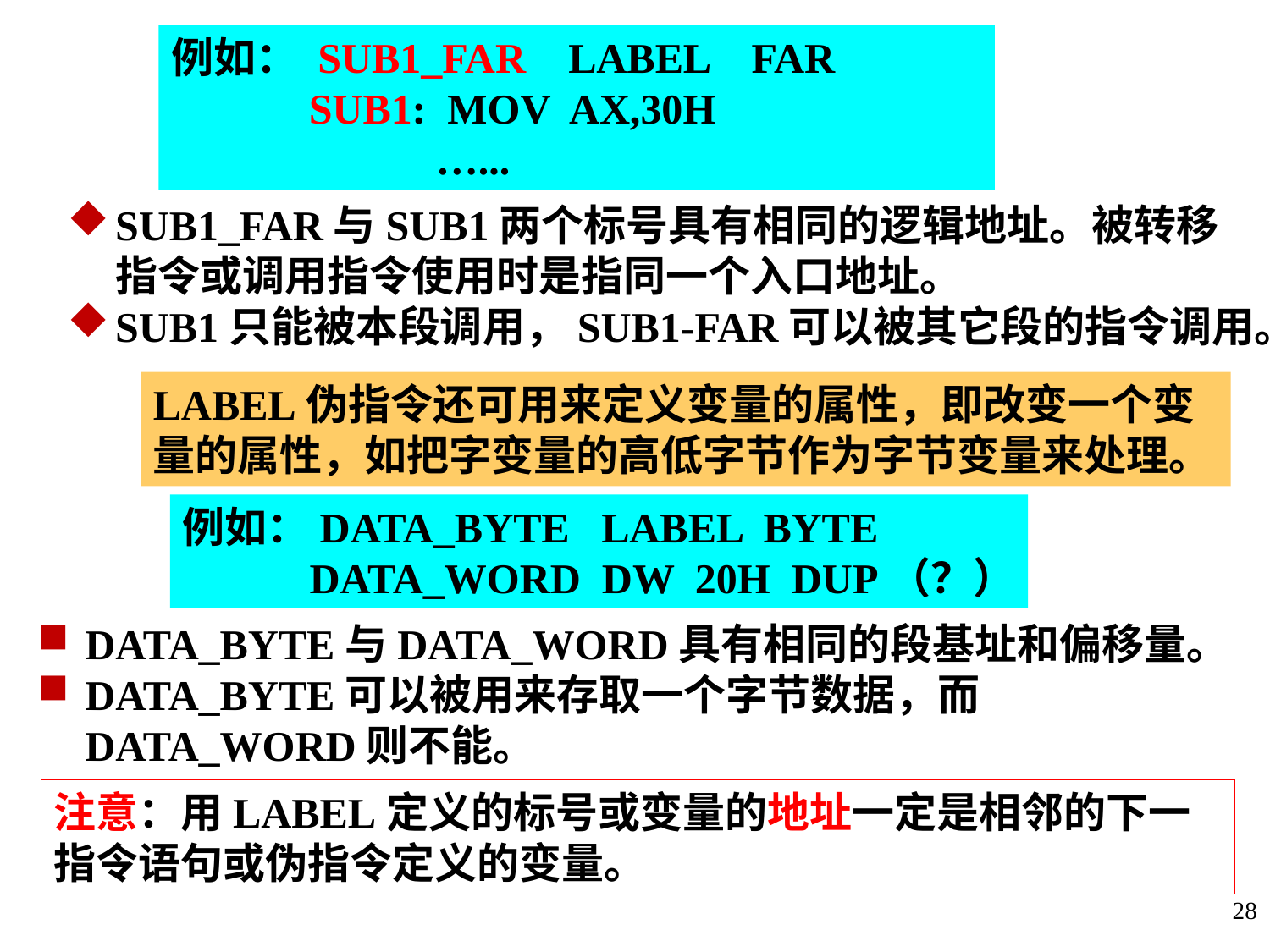

例如： SUB1_FAR    LABEL    FAR
             SUB1:  MOV  AX,30H
                         …...
SUB1_FAR与SUB1两个标号具有相同的逻辑地址。被转移指令或调用指令使用时是指同一个入口地址。
SUB1只能被本段调用，SUB1-FAR可以被其它段的指令调用。
LABEL伪指令还可用来定义变量的属性，即改变一个变量的属性，如把字变量的高低字节作为字节变量来处理。
例如：DATA_BYTE   LABEL  BYTE
            DATA_WORD  DW  20H  DUP（？）
DATA_BYTE与DATA_WORD具有相同的段基址和偏移量。
DATA_BYTE可以被用来存取一个字节数据，而DATA_WORD则不能。
注意：用LABEL定义的标号或变量的地址一定是相邻的下一指令语句或伪指令定义的变量。
28